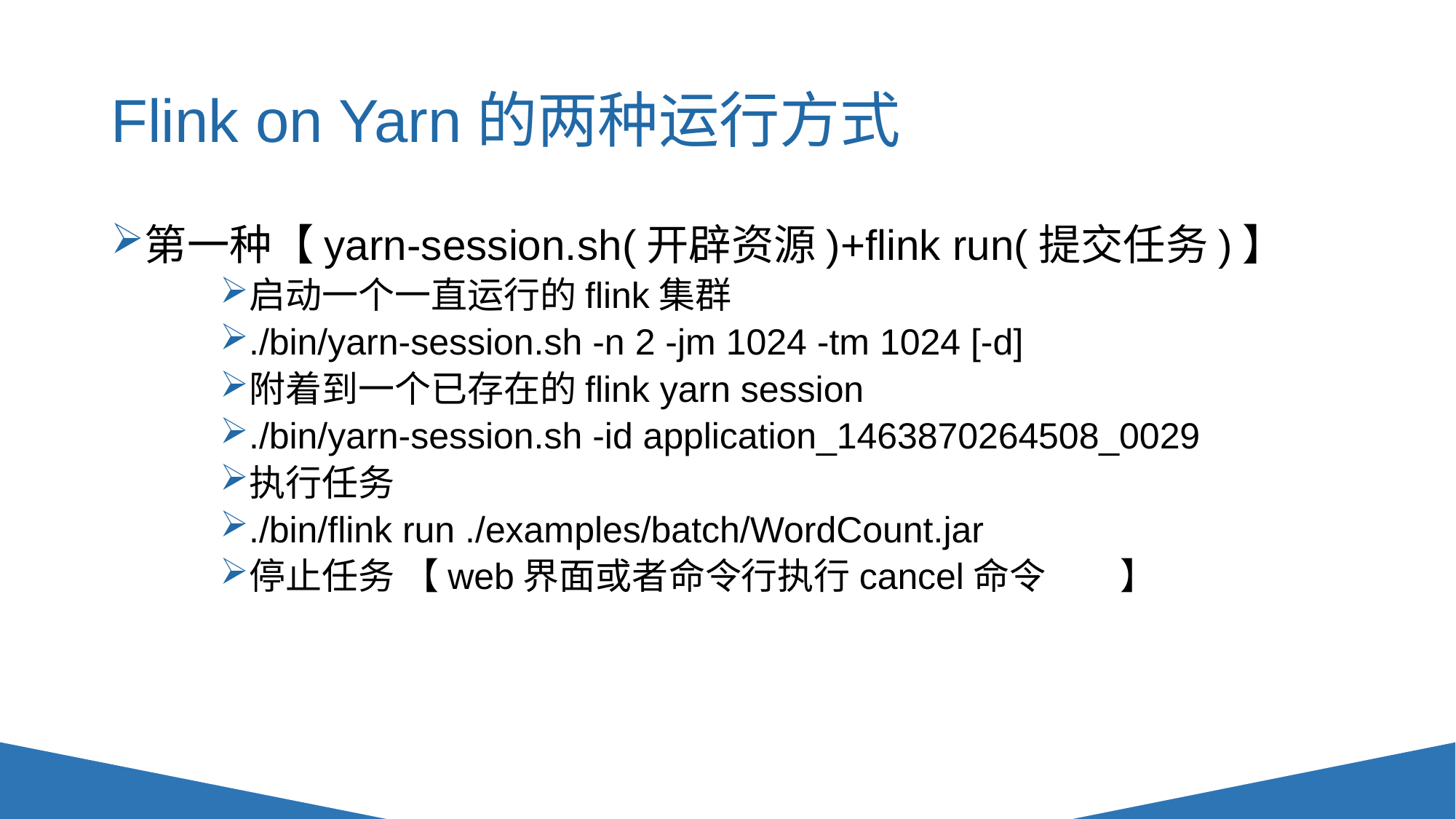

# Flink on Yarn的两种运行方式
第一种【yarn-session.sh(开辟资源)+flink run(提交任务)】
启动一个一直运行的flink集群
./bin/yarn-session.sh -n 2 -jm 1024 -tm 1024 [-d]
附着到一个已存在的flink yarn session
./bin/yarn-session.sh -id application_1463870264508_0029
执行任务
./bin/flink run ./examples/batch/WordCount.jar
停止任务 【web界面或者命令行执行cancel命令	】